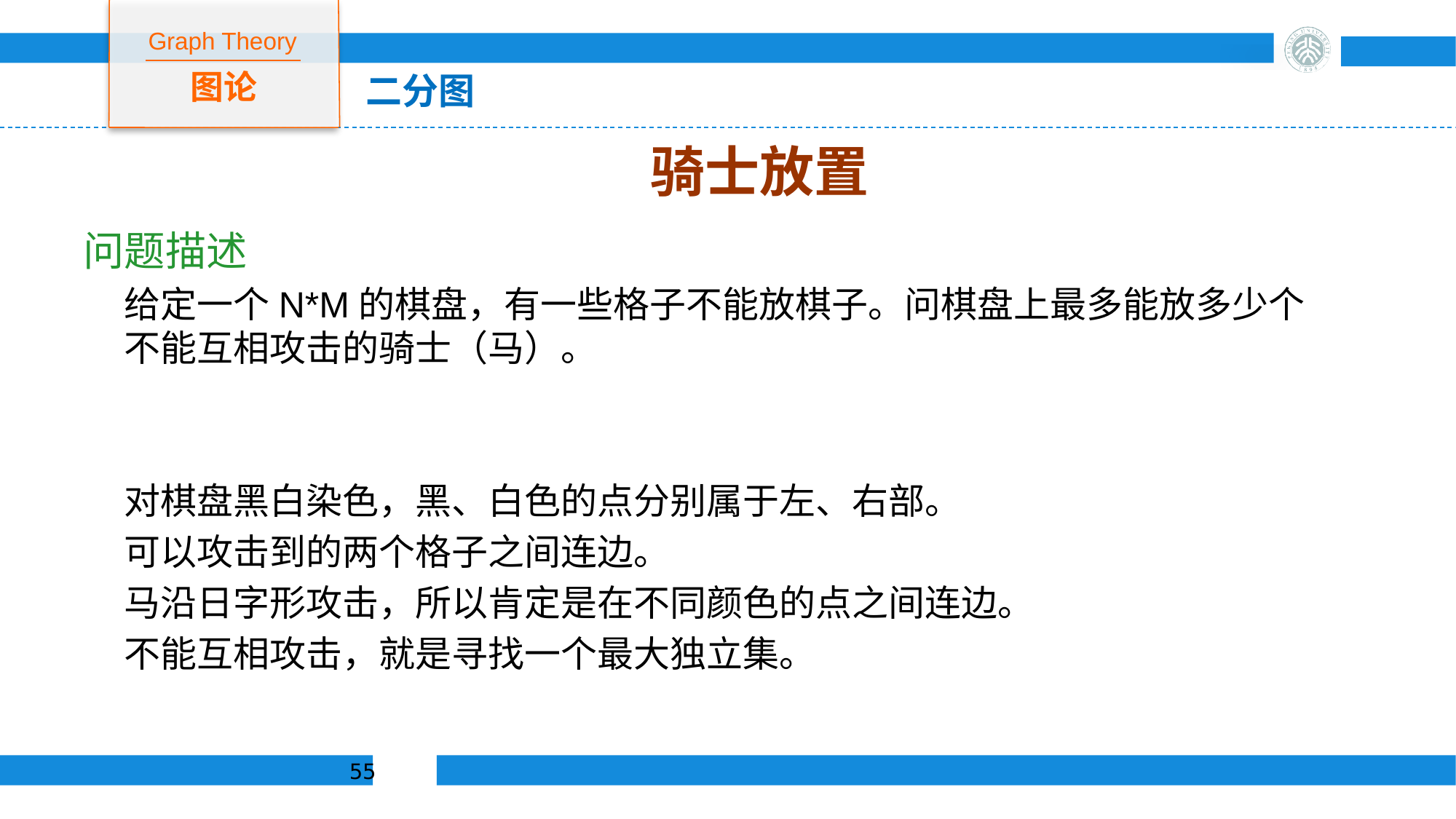

Graph Theory
图论
二分图
# 骑士放置
问题描述
	给定一个N*M的棋盘，有一些格子不能放棋子。问棋盘上最多能放多少个不能互相攻击的骑士（马）。

	对棋盘黑白染色，黑、白色的点分别属于左、右部。
	可以攻击到的两个格子之间连边。
	马沿日字形攻击，所以肯定是在不同颜色的点之间连边。
	不能互相攻击，就是寻找一个最大独立集。